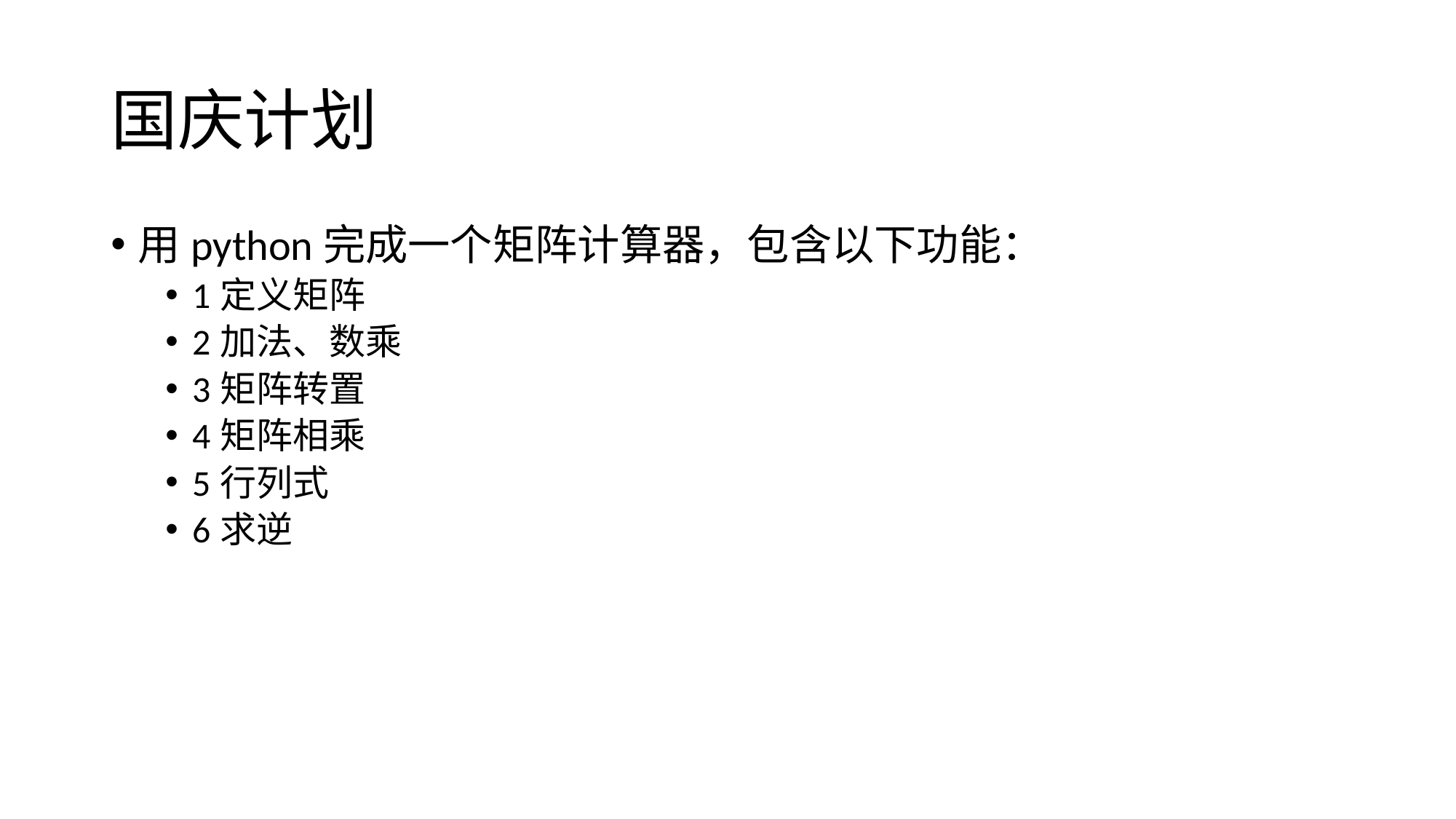

# 国庆计划
用python完成一个矩阵计算器，包含以下功能：
1定义矩阵
2加法、数乘
3矩阵转置
4矩阵相乘
5行列式
6求逆